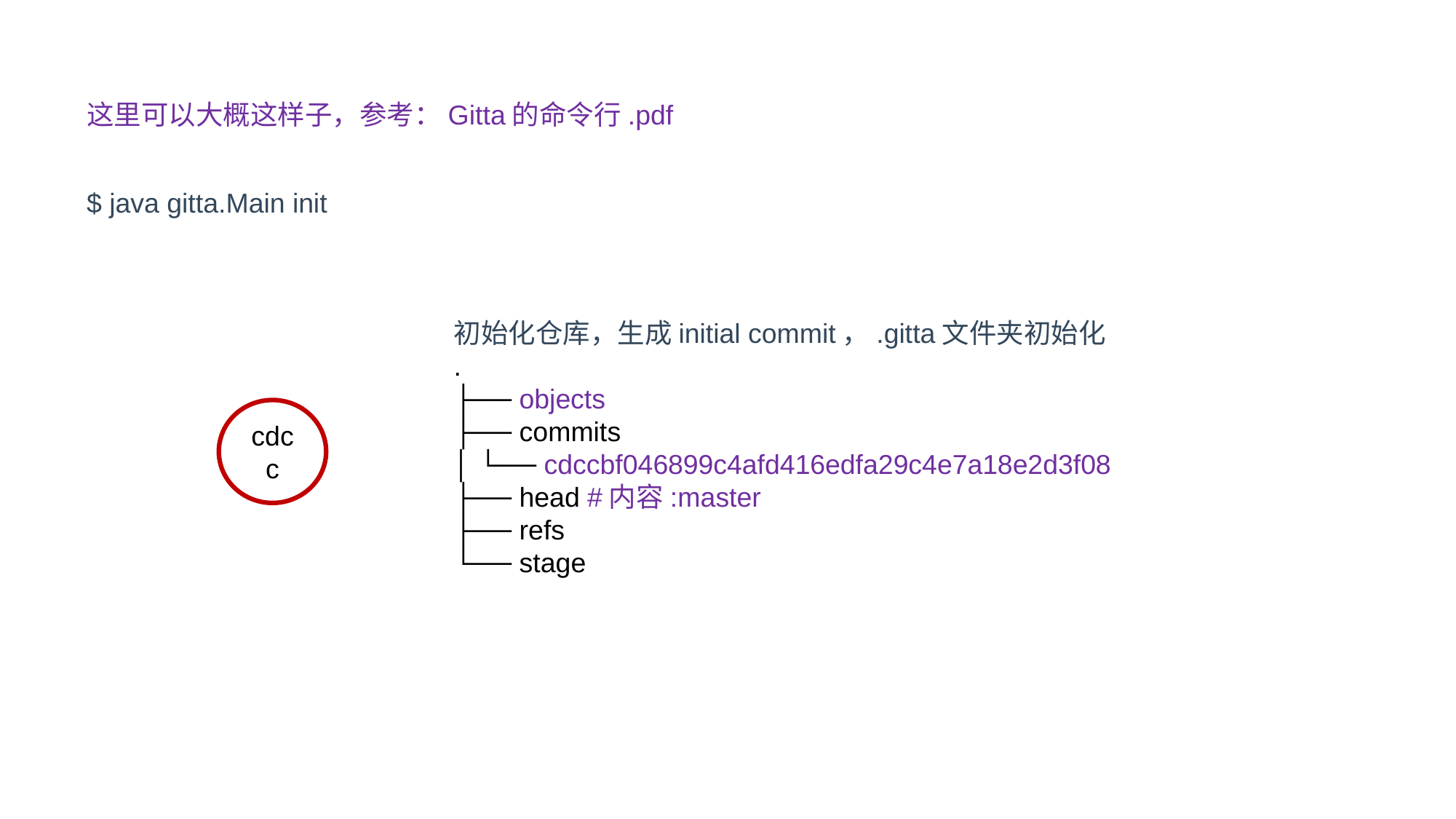

这里可以大概这样子，参考：Gitta的命令行.pdf
$ java gitta.Main init
初始化仓库，生成initial commit，.gitta文件夹初始化
.
├── objects
├── commits
│ └── cdccbf046899c4afd416edfa29c4e7a18e2d3f08
├── head #内容:master
├── refs
└── stage

cdcc